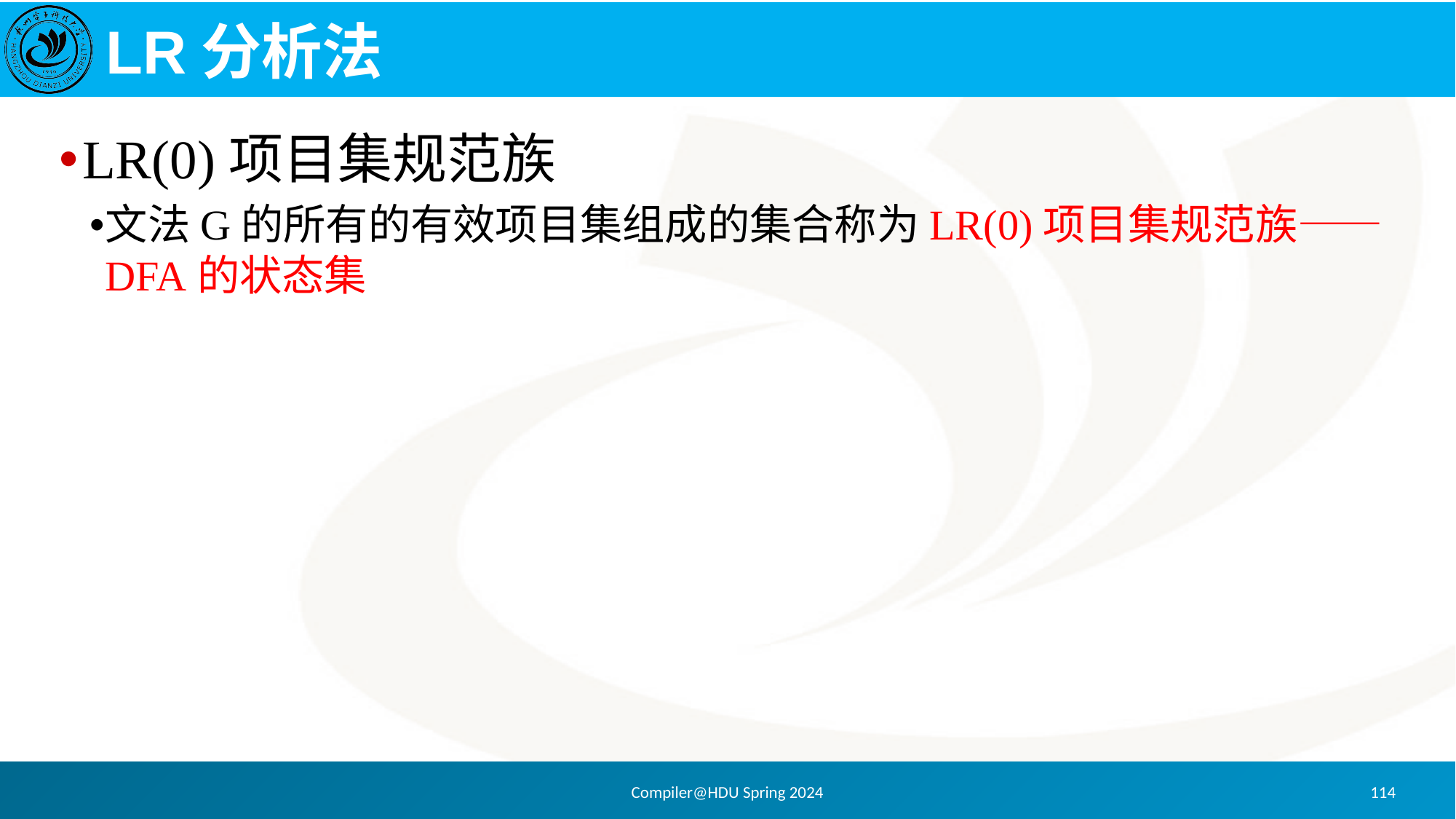

# LR分析法
LR(0)项目集规范族
文法G的所有的有效项目集组成的集合称为LR(0)项目集规范族——DFA的状态集
Compiler@HDU Spring 2024
114